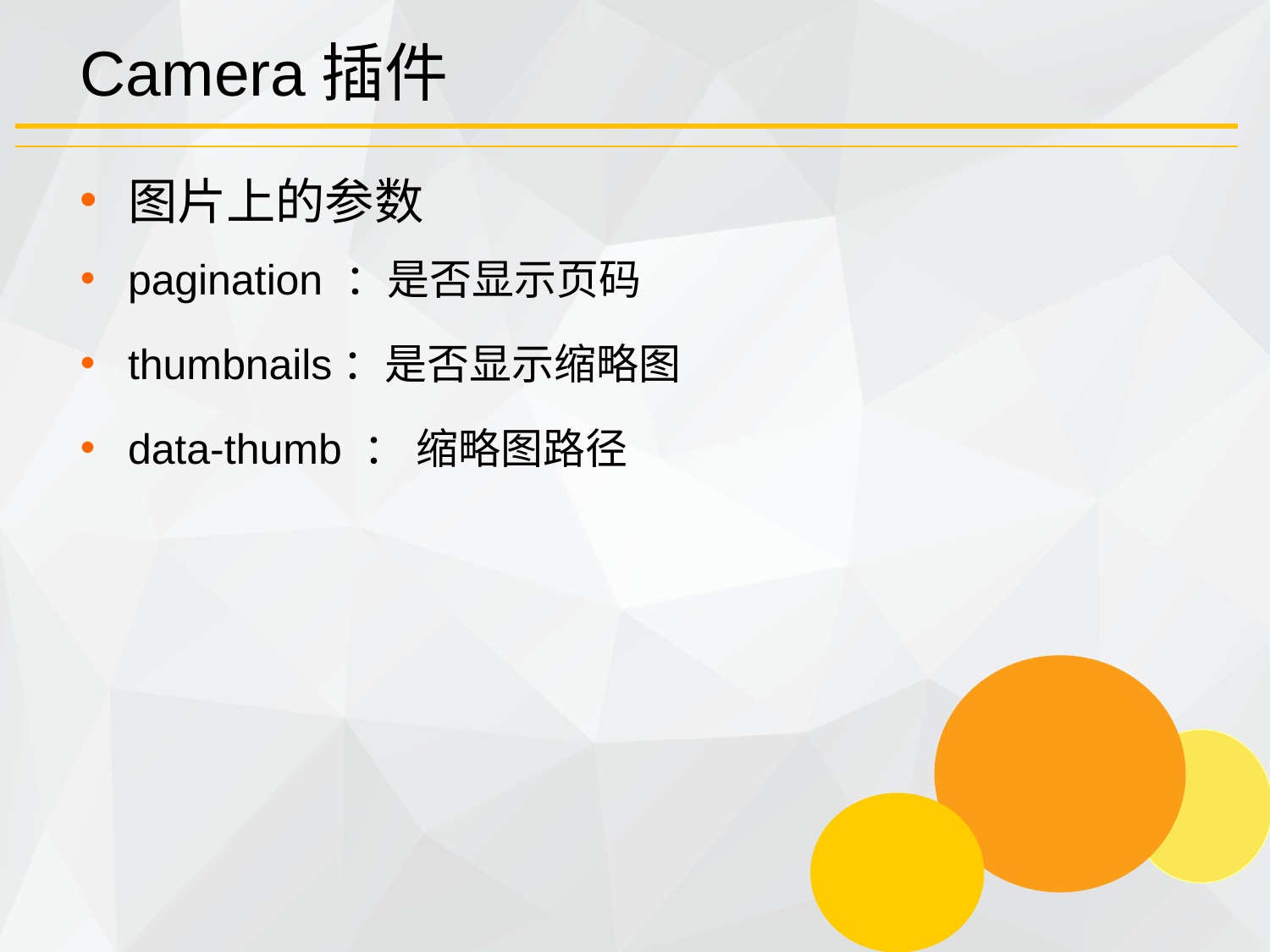

# Camera插件
图片上的参数
pagination ：是否显示页码
thumbnails：是否显示缩略图
data-thumb ： 缩略图路径